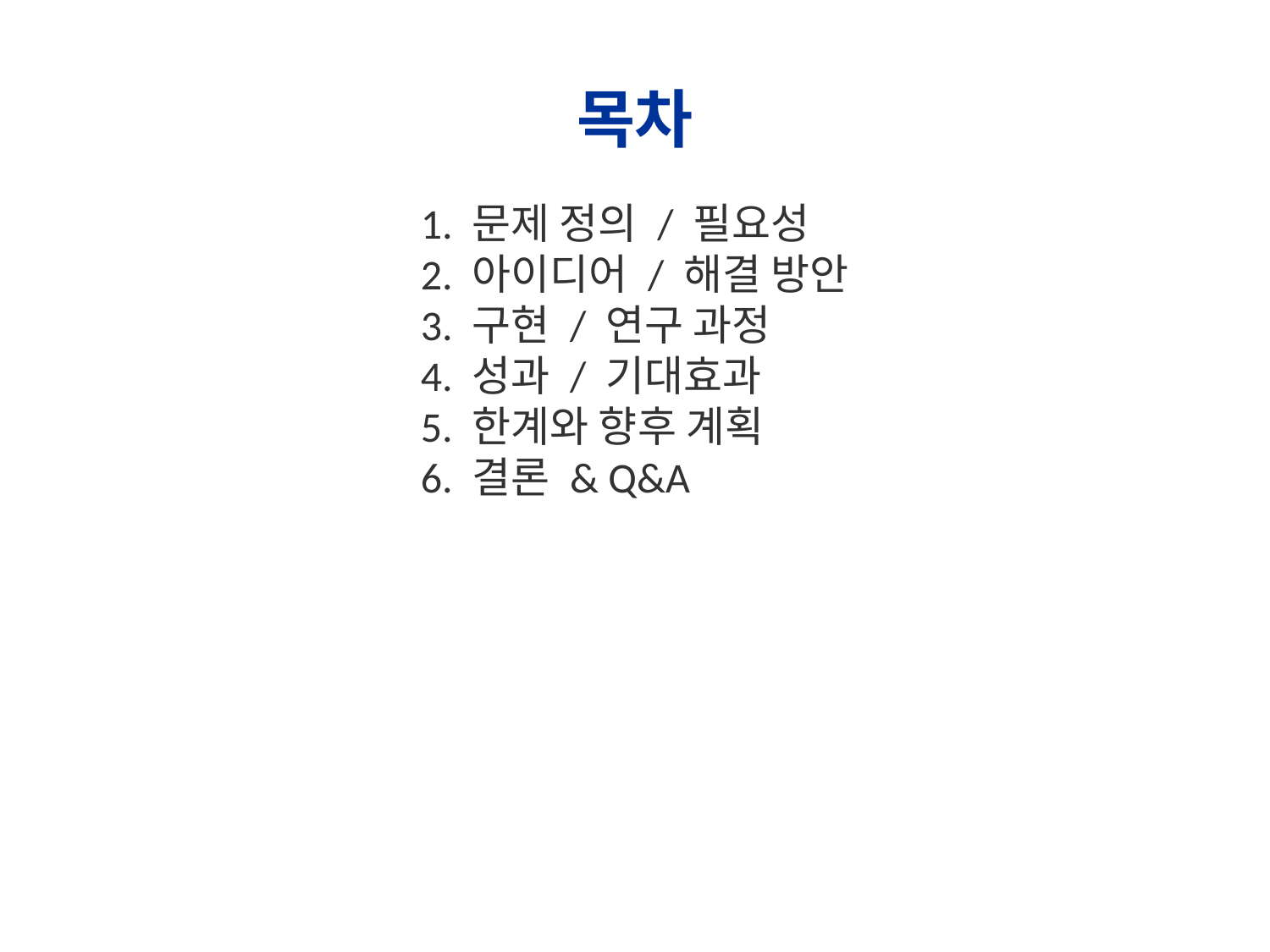

# 목차
1. 문제 정의 / 필요성
2. 아이디어 / 해결 방안
3. 구현 / 연구 과정
4. 성과 / 기대효과
5. 한계와 향후 계획
6. 결론 & Q&A